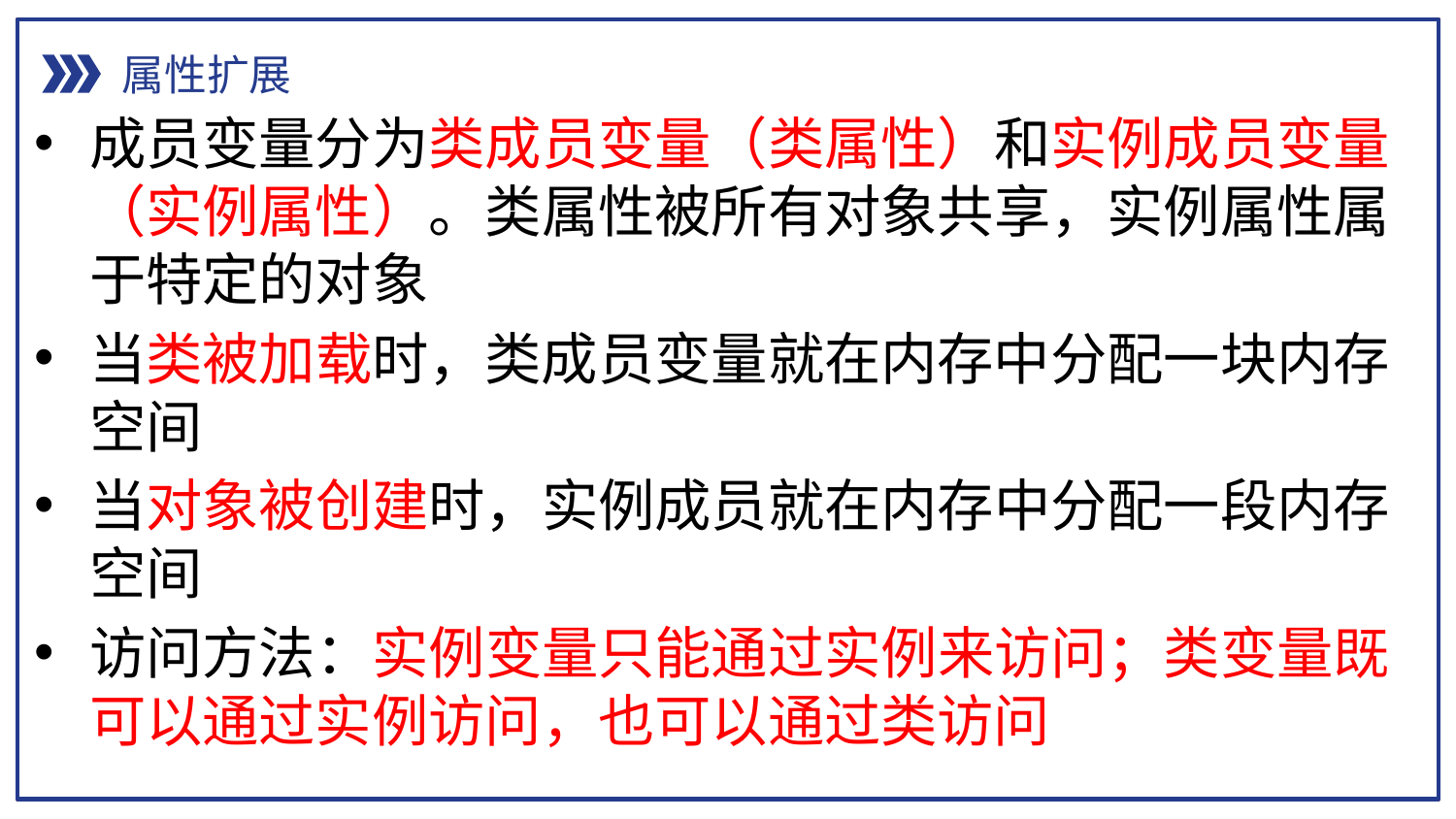

属性扩展

成员变量分为类成员变量（类属性）和实例成员变量（实例属性）。类属性被所有对象共享，实例属性属于特定的对象
当类被加载时，类成员变量就在内存中分配一块内存空间
当对象被创建时，实例成员就在内存中分配一段内存空间
访问方法：实例变量只能通过实例来访问；类变量既可以通过实例访问，也可以通过类访问